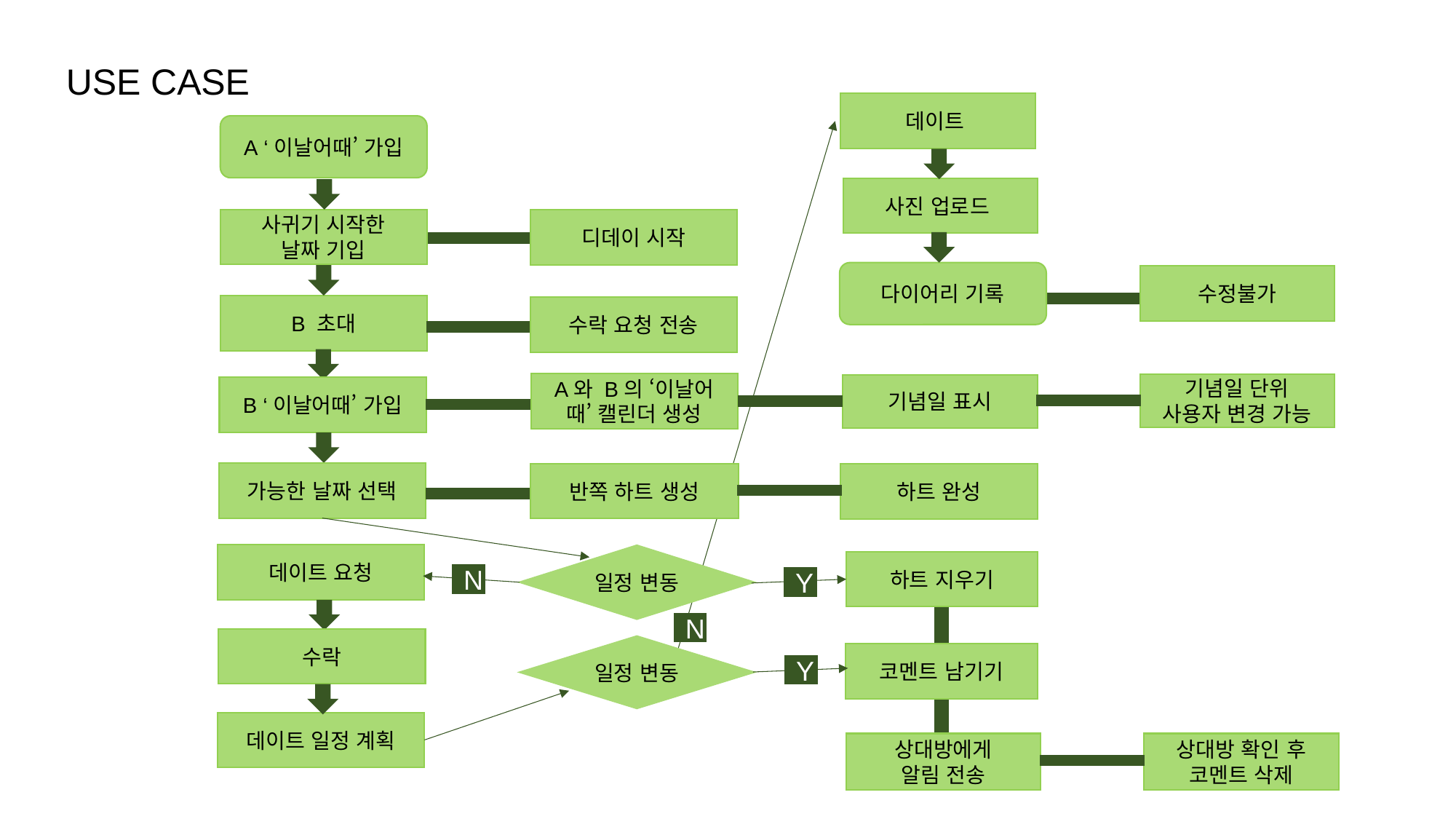

USE CASE
데이트
A ‘이날어때’ 가입

사진 업로드

사귀기 시작한
날짜 기입
디데이 시작

다이어리 기록

수정불가

B 초대
수락 요청 전송

A와 B의 ‘이날어때’ 캘린더 생성
기념일 단위
사용자 변경 가능
기념일 표시
B ‘이날어때’ 가입

가능한 날짜 선택
반쪽 하트 생성
하트 완성

데이트 요청
일정 변동
하트 지우기
N
Y

N
수락
일정 변동
코멘트 남기기
Y

데이트 일정 계획
상대방에게
알림 전송
상대방 확인 후
코멘트 삭제